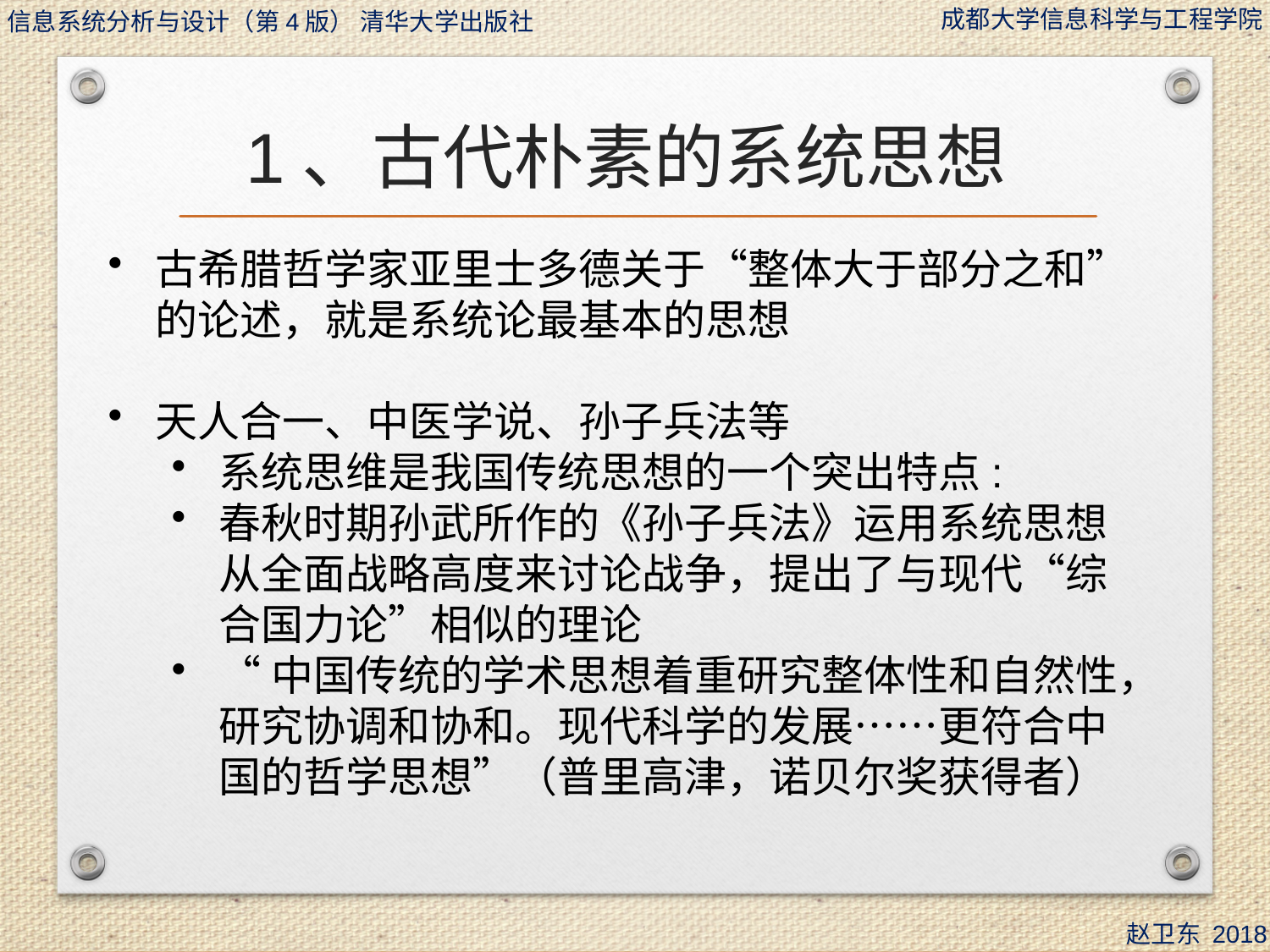

# 1、古代朴素的系统思想
古希腊哲学家亚里士多德关于“整体大于部分之和”的论述，就是系统论最基本的思想

天人合一、中医学说、孙子兵法等
系统思维是我国传统思想的一个突出特点:
春秋时期孙武所作的《孙子兵法》运用系统思想从全面战略高度来讨论战争，提出了与现代“综合国力论”相似的理论
“中国传统的学术思想着重研究整体性和自然性，研究协调和协和。现代科学的发展……更符合中国的哲学思想”（普里高津，诺贝尔奖获得者）